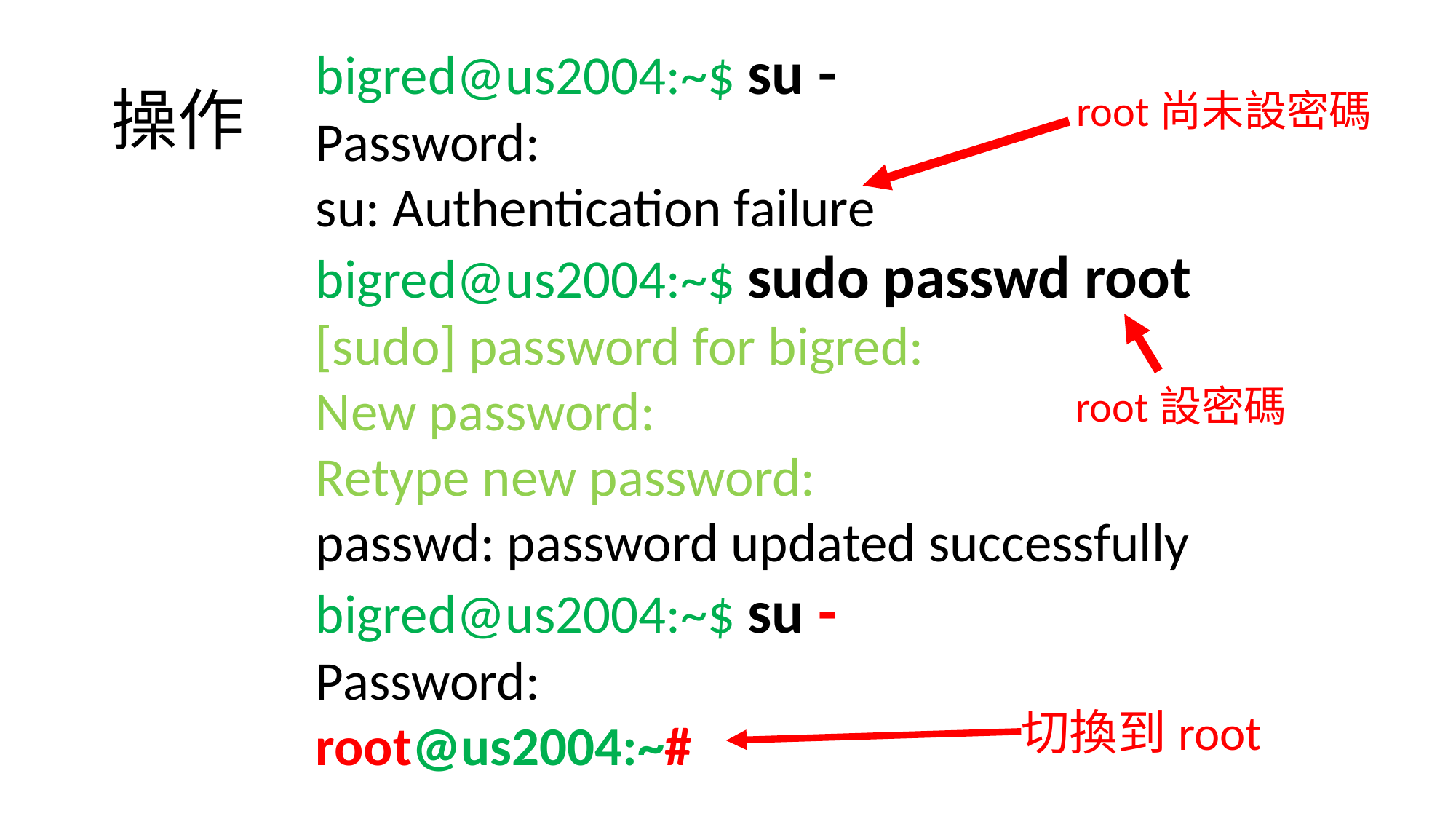

bigred@us2004:~$ su -
Password:
su: Authentication failure
bigred@us2004:~$ sudo passwd root
[sudo] password for bigred:
New password:
Retype new password:
passwd: password updated successfully
bigred@us2004:~$ su -
Password:
root@us2004:~#
root尚未設密碼
root設密碼
切換到root
# 操作